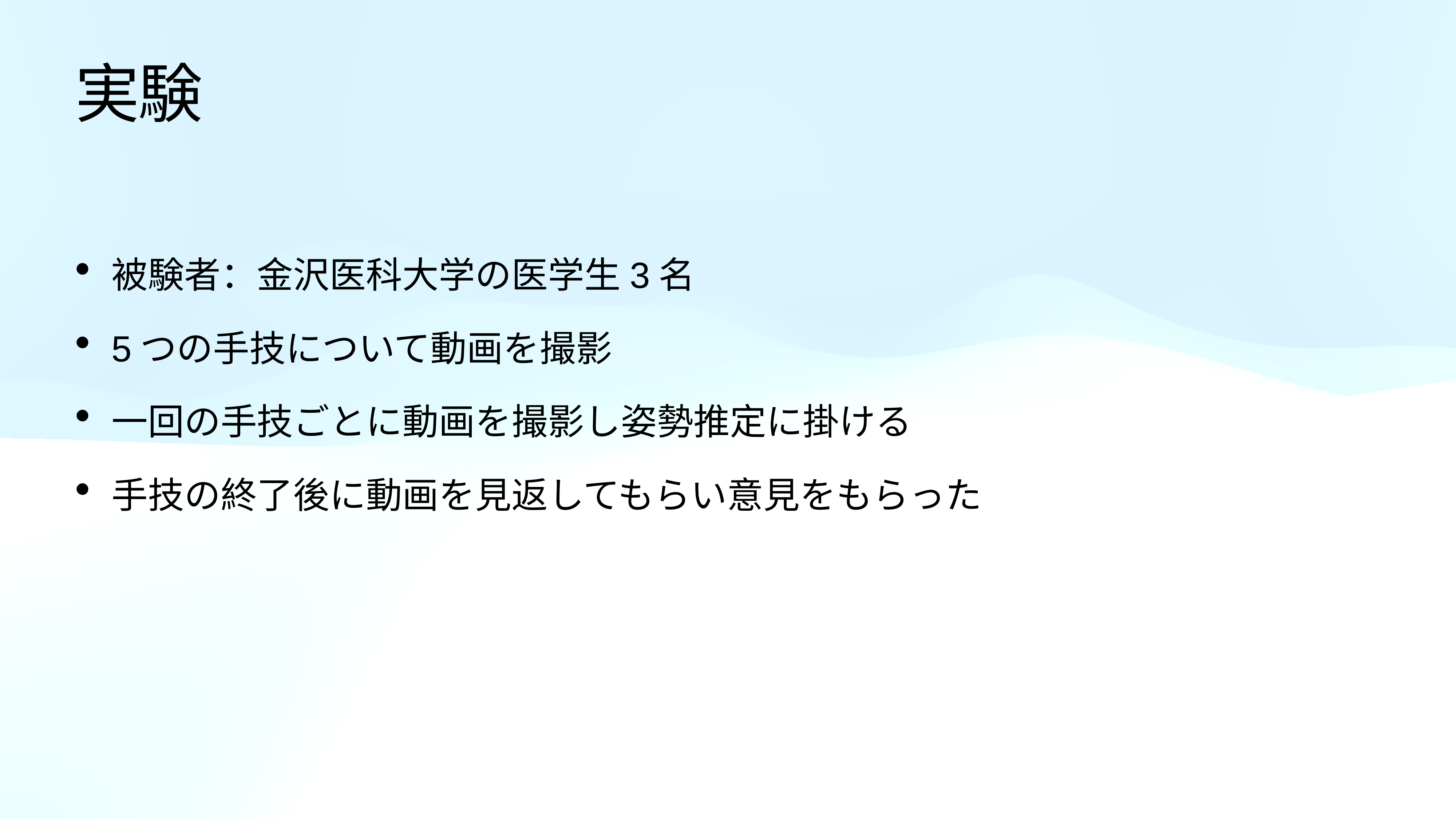

# 実験

被験者：金沢医科大学の医学生3名
5つの手技について動画を撮影
一回の手技ごとに動画を撮影し姿勢推定に掛ける
手技の終了後に動画を見返してもらい意見をもらった